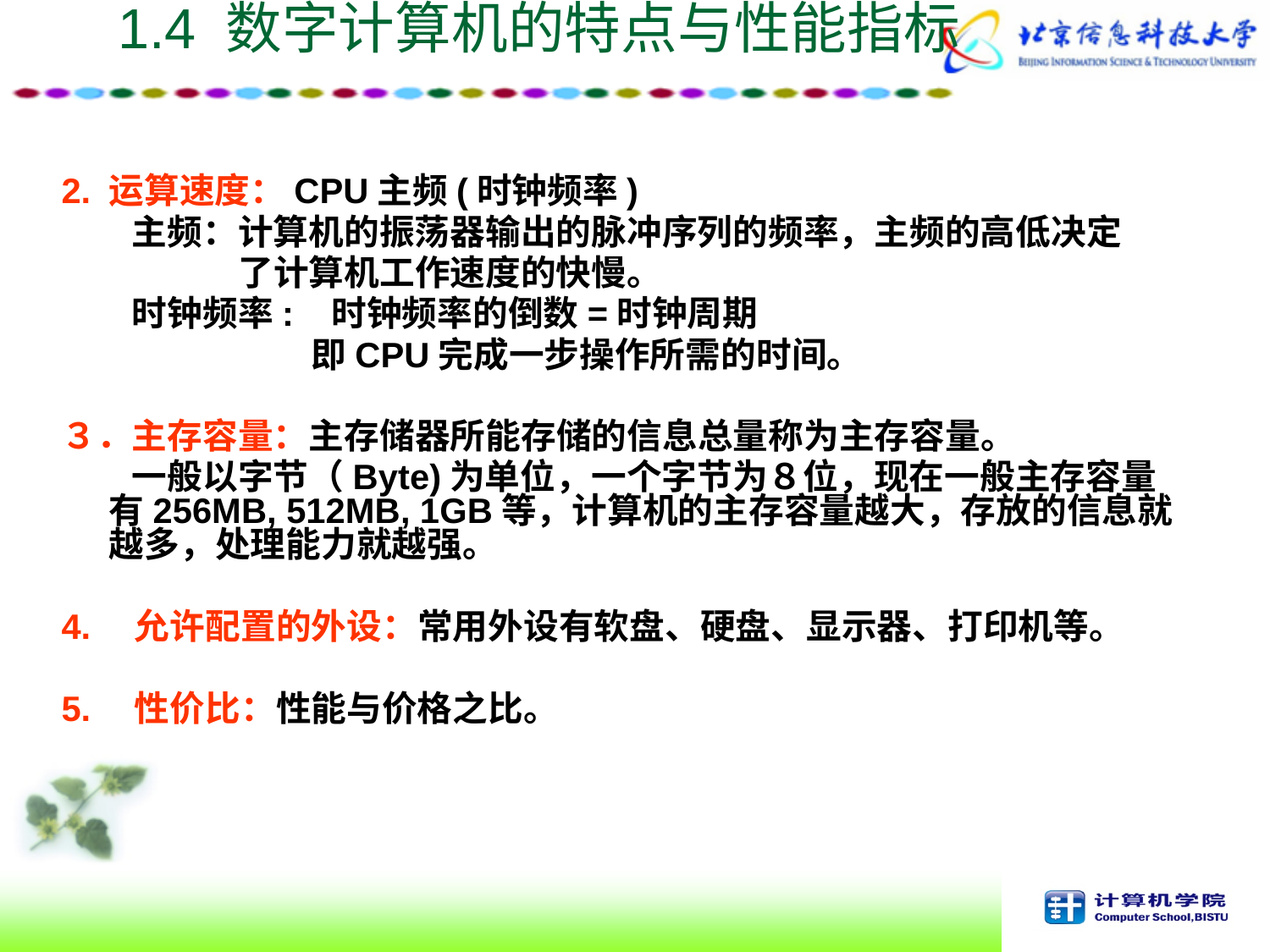

1.4 数字计算机的特点与性能指标
2. 运算速度：CPU主频(时钟频率)
　　主频：计算机的振荡器输出的脉冲序列的频率，主频的高低决定
　　　　　了计算机工作速度的快慢。
　　时钟频率:   时钟频率的倒数=时钟周期
                              即CPU完成一步操作所需的时间。

３．主存容量：主存储器所能存储的信息总量称为主存容量。
　　一般以字节（Byte)为单位，一个字节为８位，现在一般主存容量有256MB, 512MB, 1GB等，计算机的主存容量越大，存放的信息就越多，处理能力就越强。

4.　允许配置的外设：常用外设有软盘、硬盘、显示器、打印机等。

5.　性价比：性能与价格之比。